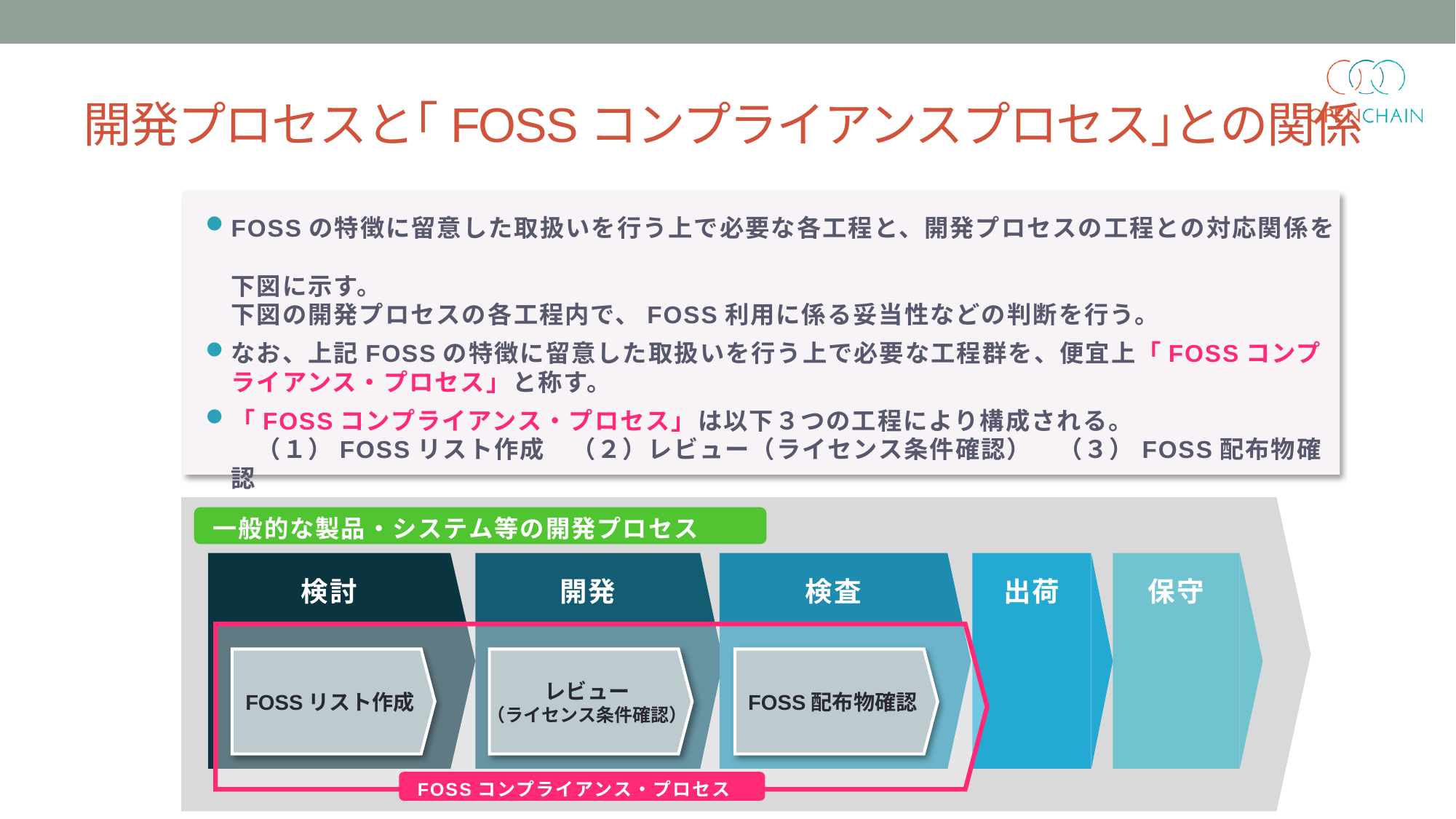

# 開発プロセスと｢FOSSコンプライアンスプロセス｣との関係

FOSSの特徴に留意した取扱いを行う上で必要な各工程と、開発プロセスの工程との対応関係を
下図に示す。
下図の開発プロセスの各工程内で、FOSS利用に係る妥当性などの判断を行う。
なお、上記FOSSの特徴に留意した取扱いを行う上で必要な工程群を、便宜上「FOSSコンプライアンス・プロセス」と称す。
「FOSSコンプライアンス・プロセス」は以下３つの工程により構成される。
　（１）FOSSリスト作成　（２）レビュー（ライセンス条件確認）　（３）FOSS配布物確認

一般的な製品・システム等の開発プロセス
検討

開発

検査

出荷

保守

FOSSリスト作成
レビュー
（ライセンス条件確認）
FOSS配布物確認
FOSSコンプライアンス・プロセス